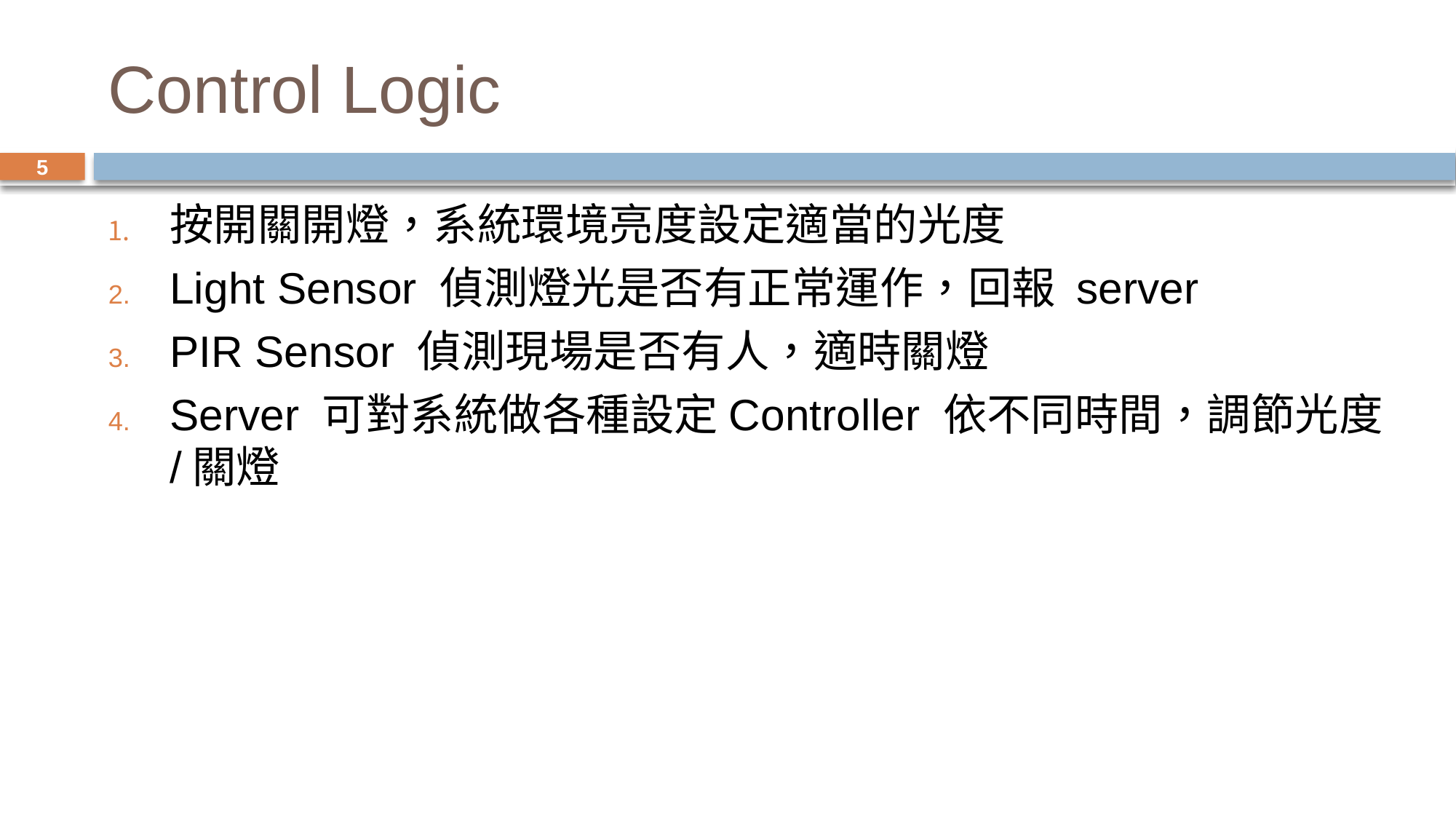

# Control Logic
5
按開關開燈，系統環境亮度設定適當的光度
Light Sensor 偵測燈光是否有正常運作，回報 server
PIR Sensor 偵測現場是否有人，適時關燈
Server 可對系統做各種設定Controller 依不同時間，調節光度/關燈